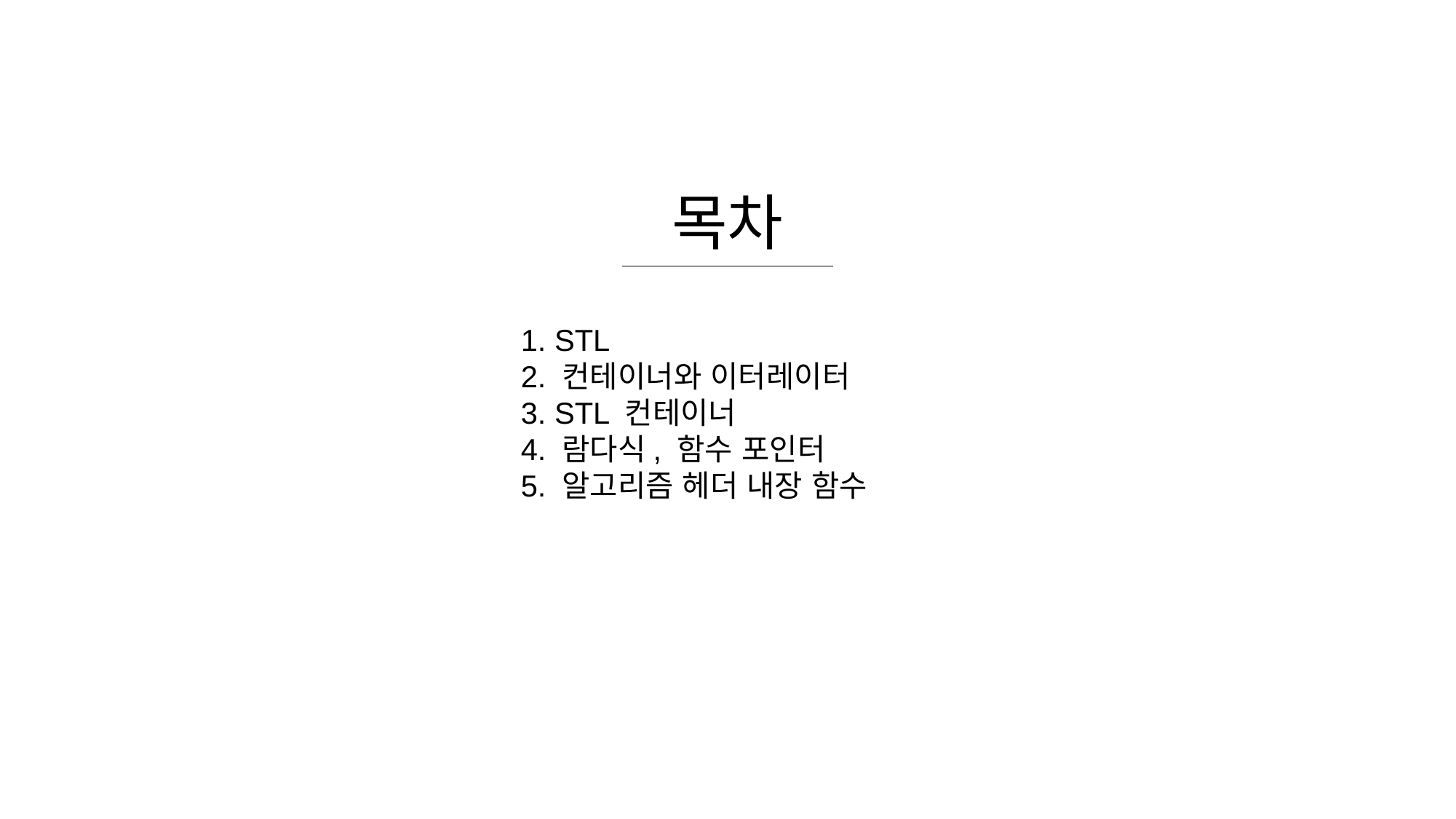

목차
1. STL
2. 컨테이너와 이터레이터
3. STL 컨테이너
4. 람다식, 함수 포인터
5. 알고리즘 헤더 내장 함수